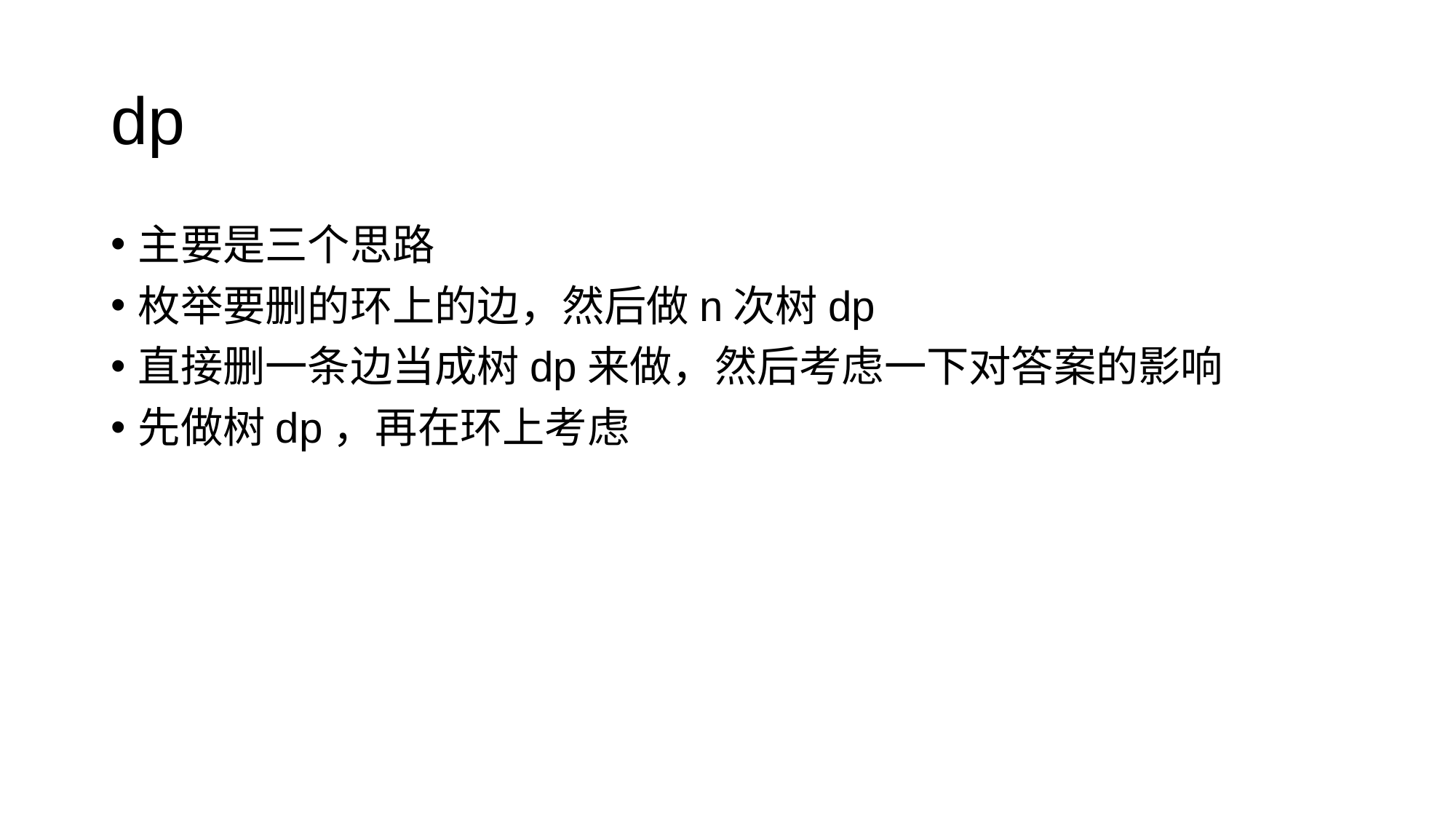

# dp
主要是三个思路
枚举要删的环上的边，然后做n次树dp
直接删一条边当成树dp来做，然后考虑一下对答案的影响
先做树dp，再在环上考虑